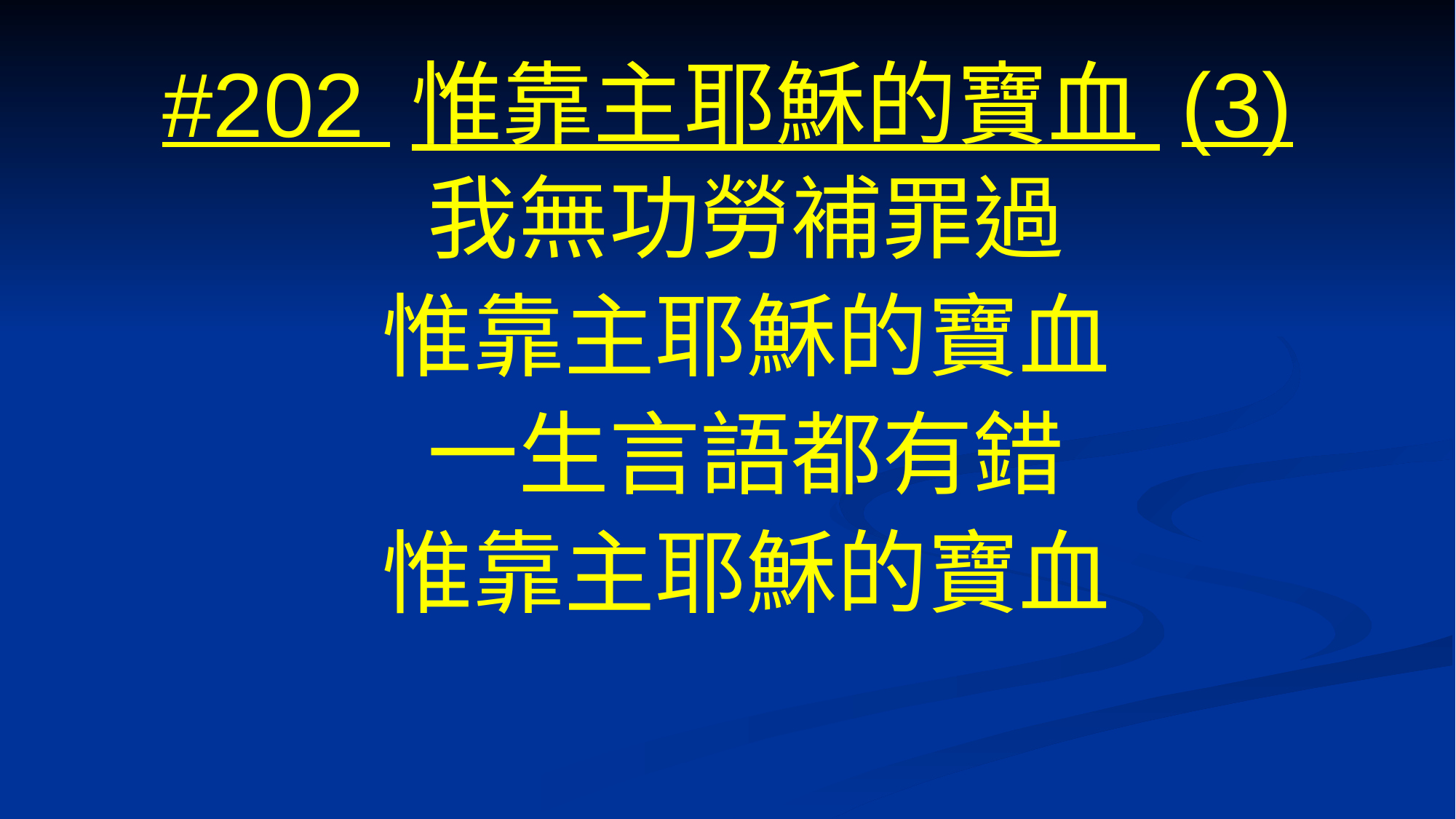

# #202 惟靠主耶穌的寶血 (3)
我無功勞補罪過
惟靠主耶穌的寶血
一生言語都有錯
惟靠主耶穌的寶血